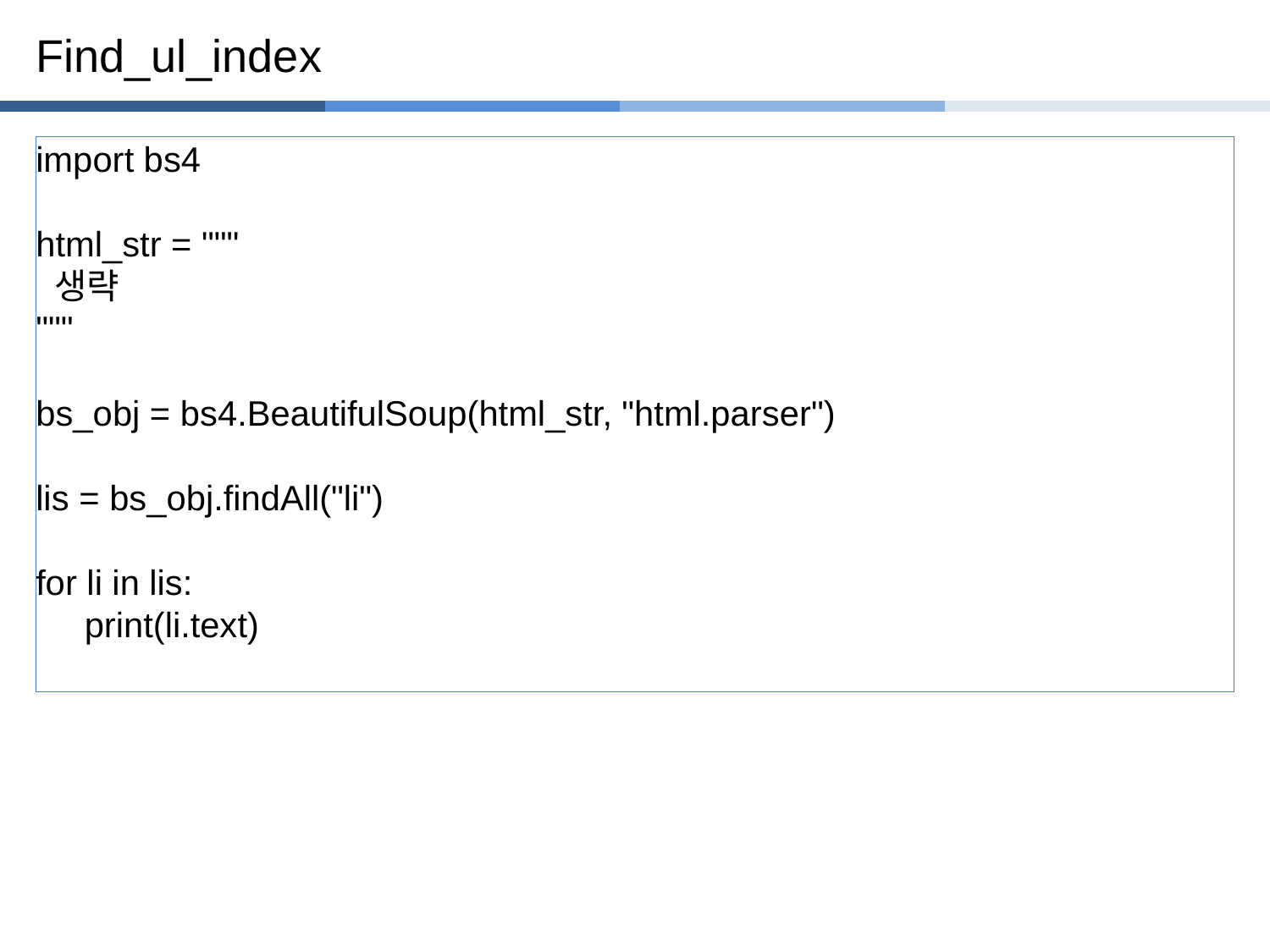

# Find_ul_index
import bs4
html_str = """
 생략
"""
bs_obj = bs4.BeautifulSoup(html_str, "html.parser")
lis = bs_obj.findAll("li")
for li in lis:
     print(li.text)